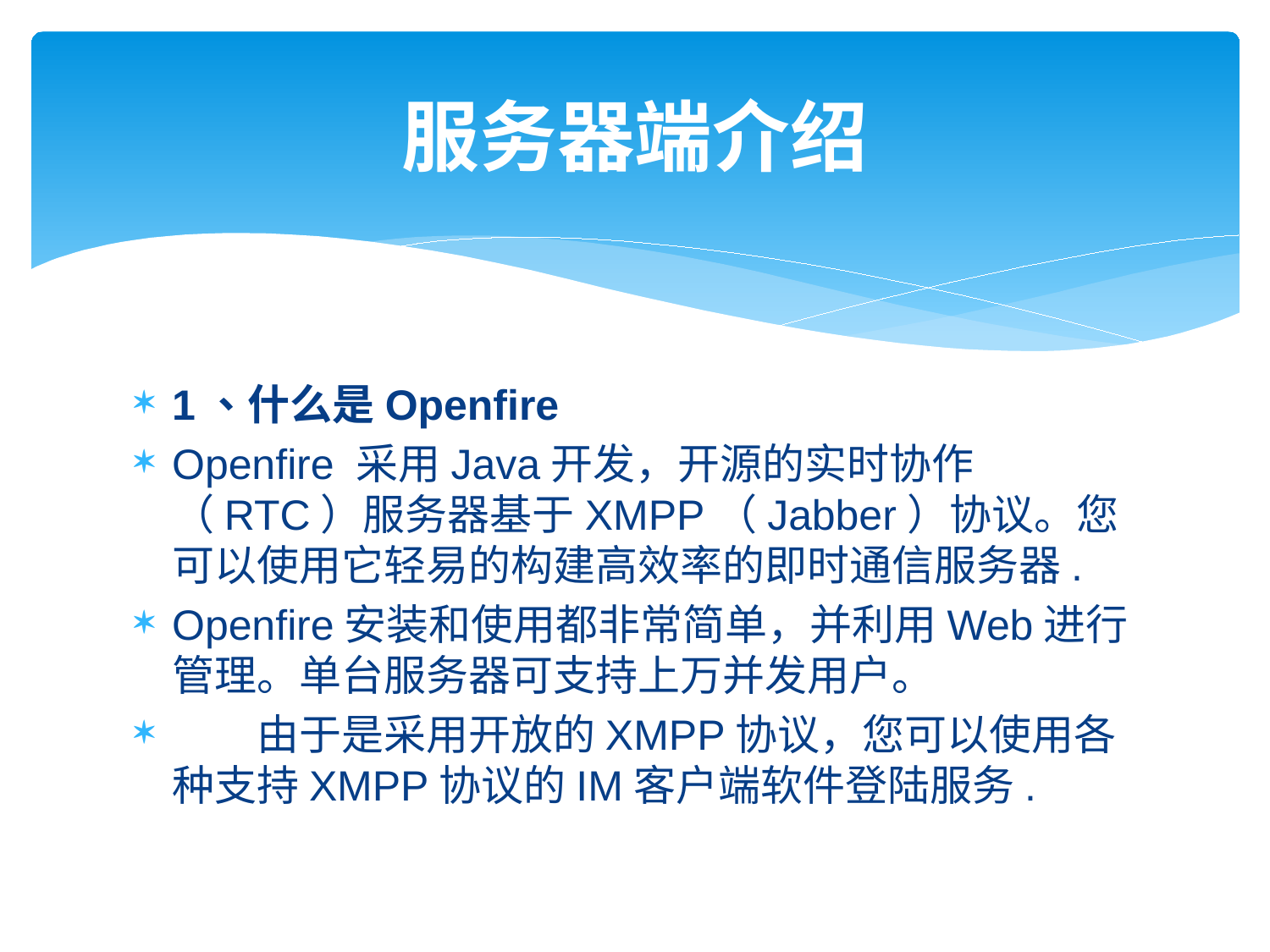

# 服务器端介绍
1、什么是Openfire
Openfire 采用Java开发，开源的实时协作（RTC）服务器基于XMPP（Jabber）协议。您可以使用它轻易的构建高效率的即时通信服务器.
Openfire安装和使用都非常简单，并利用Web进行管理。单台服务器可支持上万并发用户。
　　由于是采用开放的XMPP协议，您可以使用各种支持XMPP协议的IM客户端软件登陆服务.